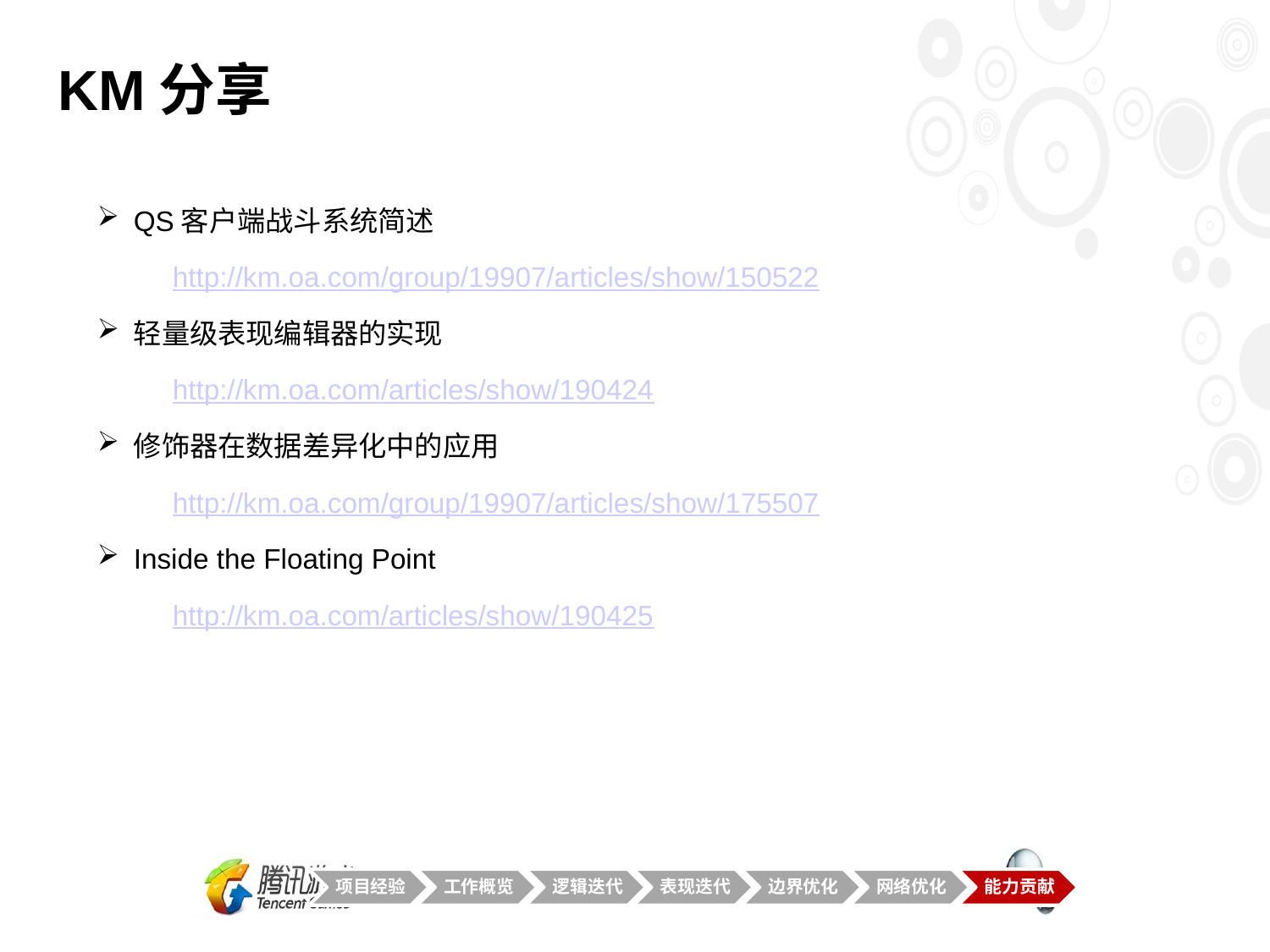

# KM分享
QS客户端战斗系统简述
http://km.oa.com/group/19907/articles/show/150522
轻量级表现编辑器的实现
http://km.oa.com/articles/show/190424
修饰器在数据差异化中的应用
http://km.oa.com/group/19907/articles/show/175507
Inside the Floating Point
http://km.oa.com/articles/show/190425

项目经验
工作概览
逻辑迭代
表现迭代
边界优化
网络优化
能力贡献